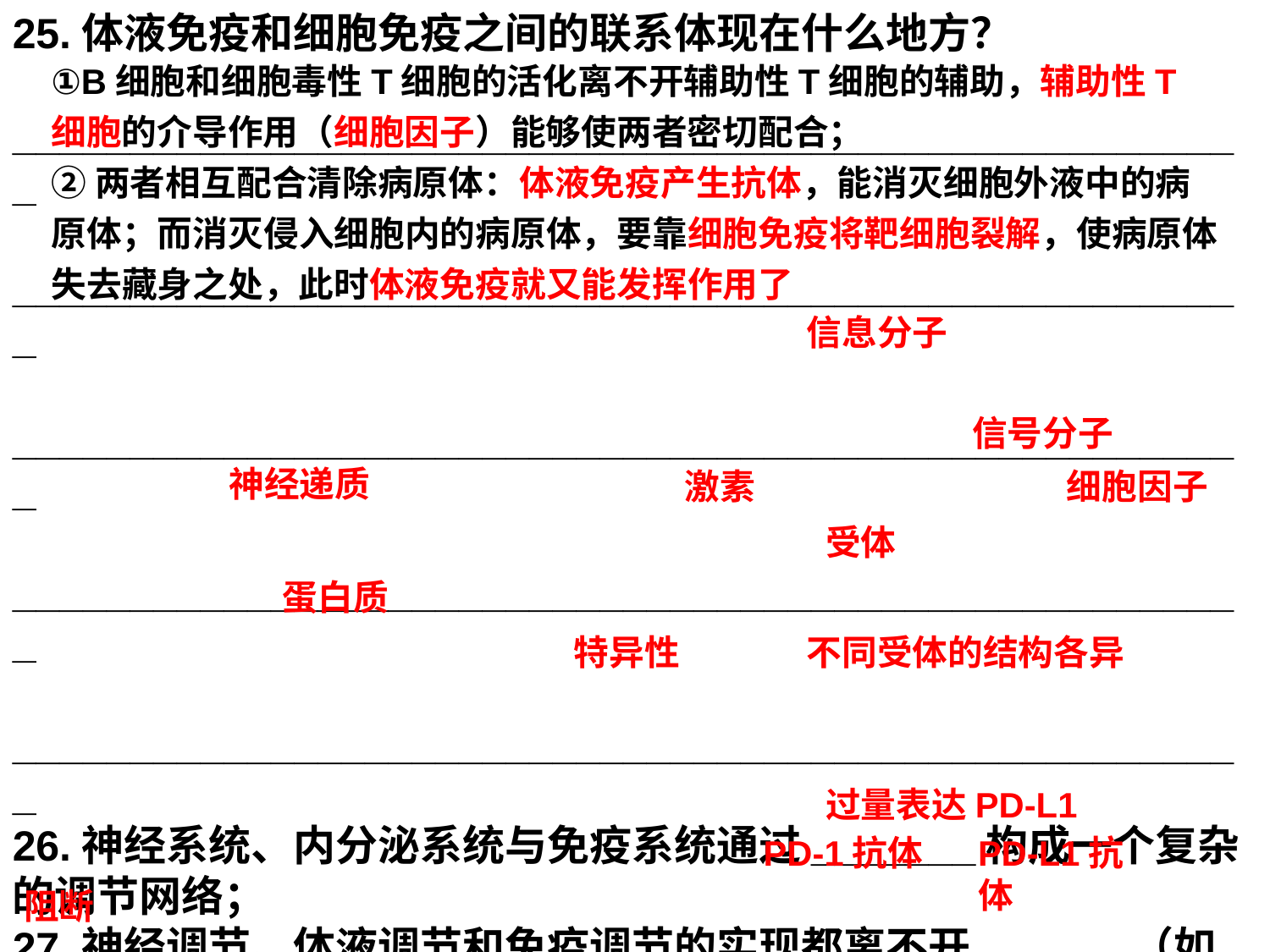

25.体液免疫和细胞免疫之间的联系体现在什么地方？
  _____________________________________________________
  _____________________________________________________
  _____________________________________________________
  _____________________________________________________
  _____________________________________________________
26.神经系统、内分泌系统与免疫系统通过_______构成一个复杂的调节网络；
27.神经调节、体液调节和免疫调节的实现都离不开______（如神经调节中的_______、体液调节中的____和免疫调节中的_______）
28.这些信号分子的作用方式，都是直接与______接触；
  受体一般是______分子；
  信号分子与受体的结合具有_____，因为________________；
29.研究发现，活化的T细胞表面的PD-1（程序性死亡受体1）与正常细胞表面的PD-L1（程序性死亡配体1）一旦结合，T细胞即可识别对方，不触发免疫反应，肿瘤细胞可通过___________来逃避免疫系统的追杀，基于此，科学家可使用_________或_________来_____这一信号通路，来有效对付癌细胞。
①B细胞和细胞毒性T细胞的活化离不开辅助性T细胞的辅助，辅助性T细胞的介导作用（细胞因子）能够使两者密切配合；
②两者相互配合清除病原体：体液免疫产生抗体，能消灭细胞外液中的病原体；而消灭侵入细胞内的病原体，要靠细胞免疫将靶细胞裂解，使病原体失去藏身之处，此时体液免疫就又能发挥作用了
信息分子
信号分子
神经递质
激素
细胞因子
受体
蛋白质
特异性
不同受体的结构各异
过量表达PD-L1
PD-1抗体
PD-L1抗体
阻断